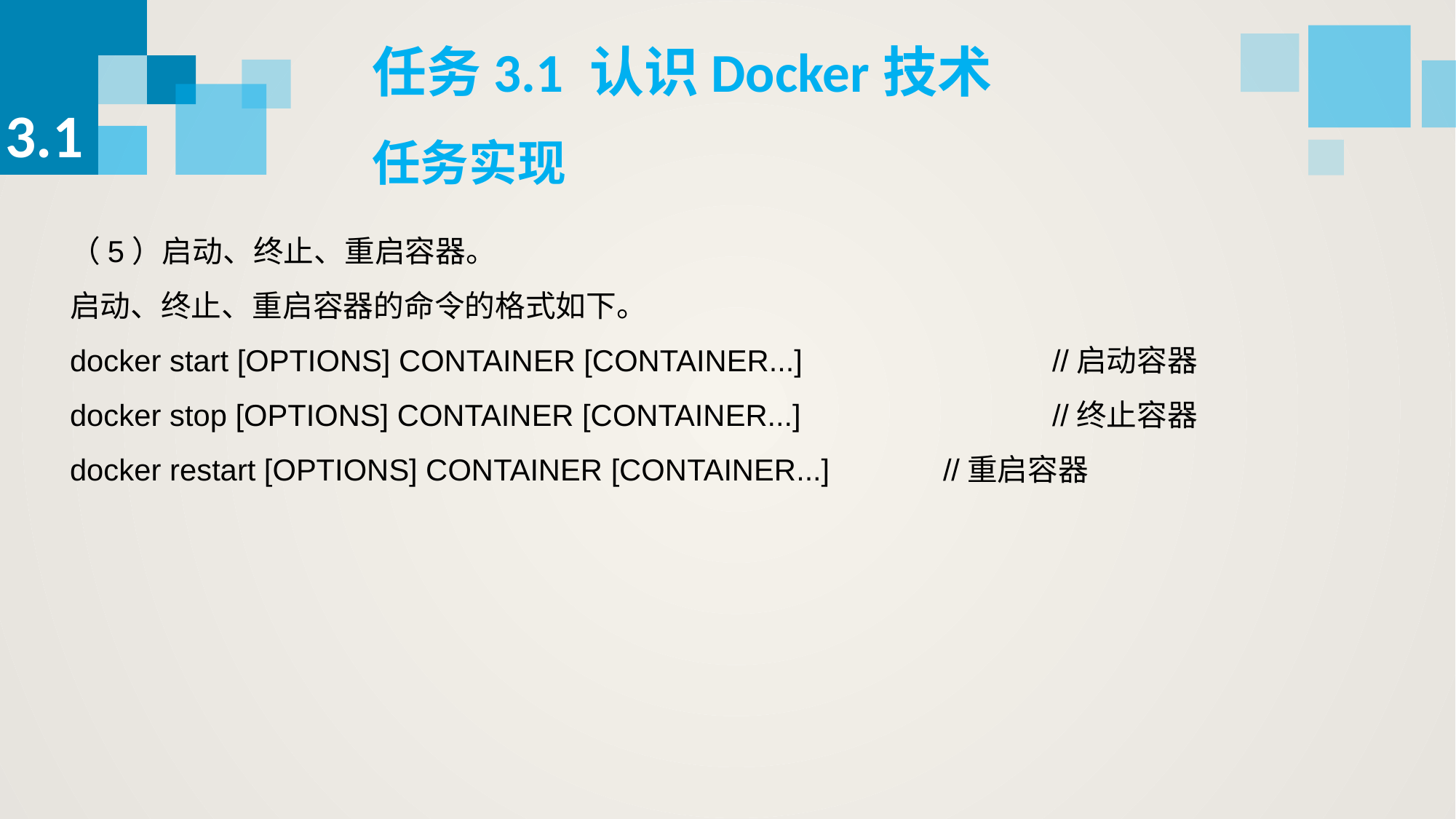

任务3.1 认识Docker技术
3.1
任务实现
（5）启动、终止、重启容器。
启动、终止、重启容器的命令的格式如下。
docker start [OPTIONS] CONTAINER [CONTAINER...]       		//启动容器
docker stop [OPTIONS] CONTAINER [CONTAINER...]			//终止容器
docker restart [OPTIONS] CONTAINER [CONTAINER...]		//重启容器